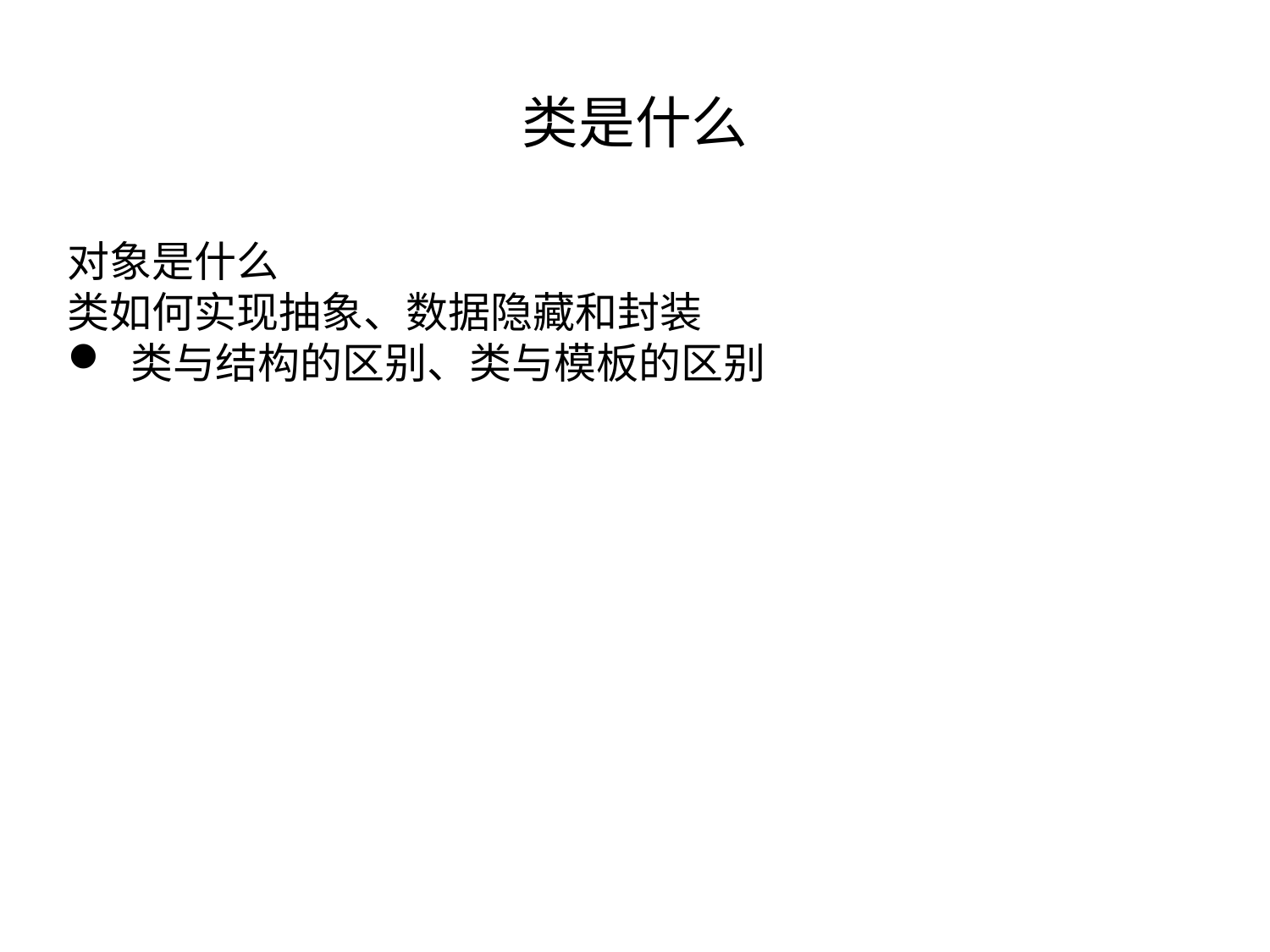

类是什么
对象是什么
类如何实现抽象、数据隐藏和封装
类与结构的区别、类与模板的区别